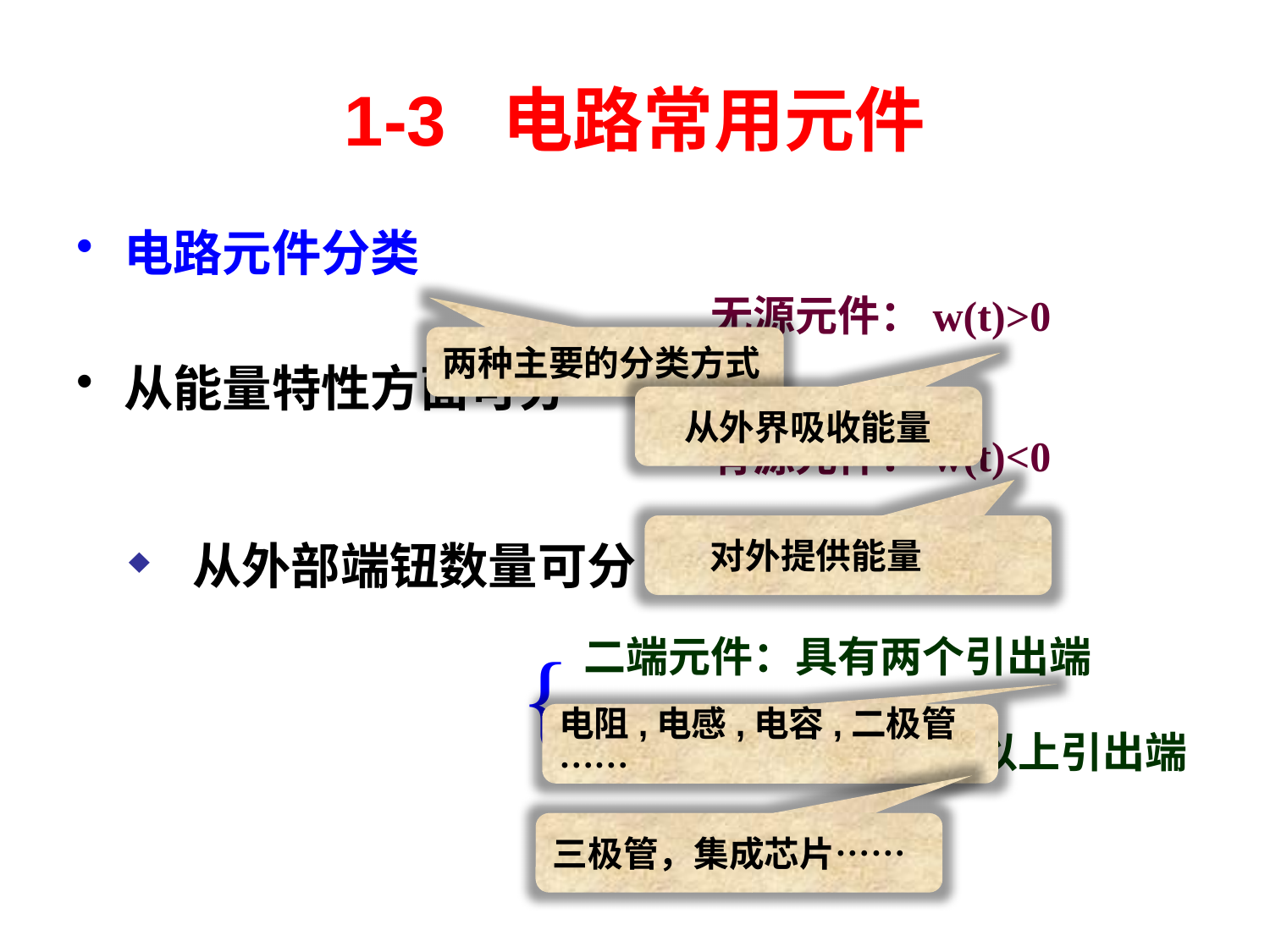

1-3  电路常用元件
电路元件分类

从能量特性方面可分
无源元件：w(t)>0
两种主要的分类方式
{
   从外界吸收能量
有源元件：w(t)<0
     对外提供能量
  从外部端钮数量可分
{
二端元件：具有两个引出端
电阻,电感,电容,二极管……
多端元件：具有两个以上引出端
三极管，集成芯片……
12